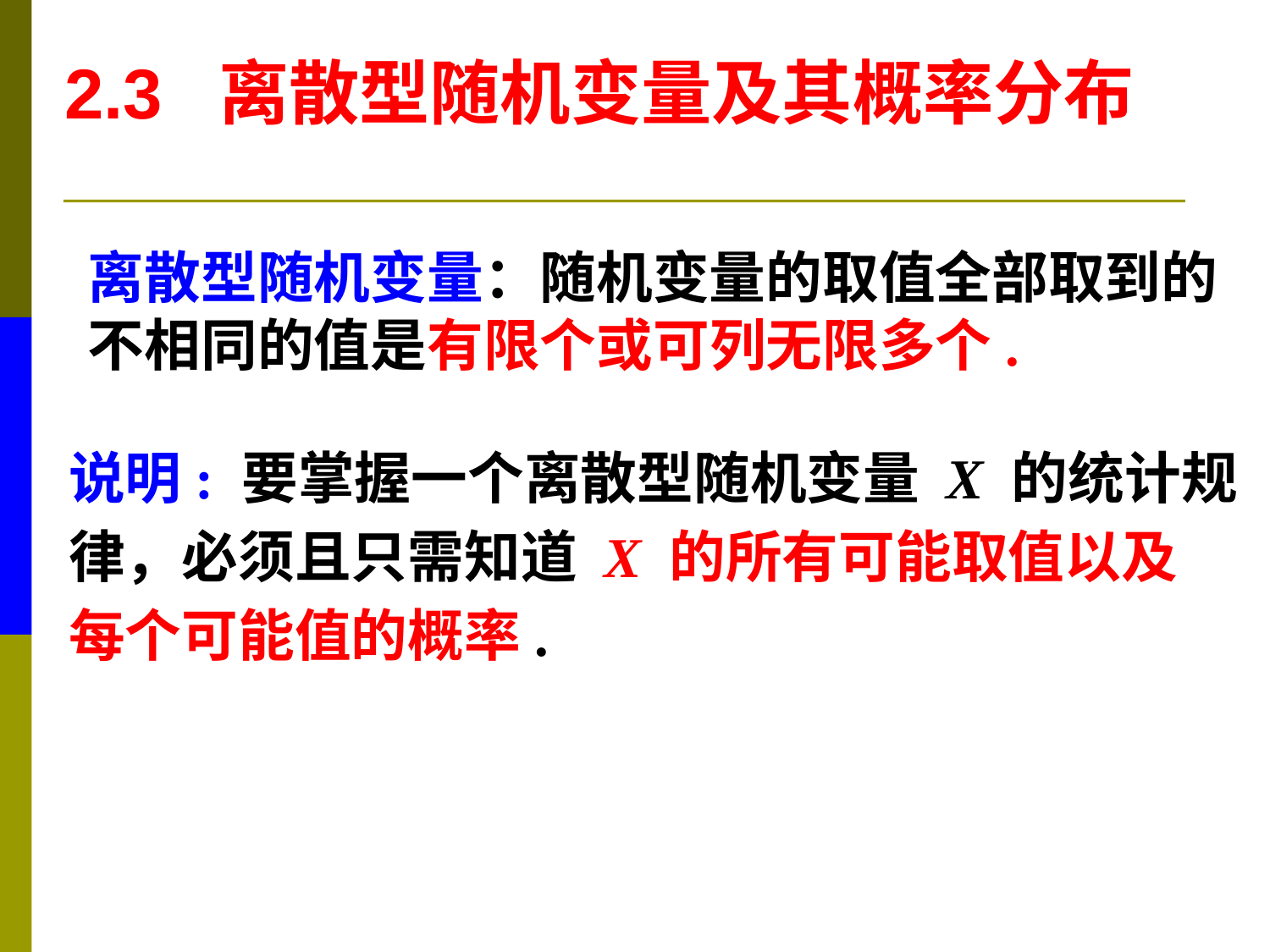

2.3  离散型随机变量及其概率分布
离散型随机变量：随机变量的取值全部取到的不相同的值是有限个或可列无限多个.
说明: 要掌握一个离散型随机变量 X 的统计规
律，必须且只需知道 X 的所有可能取值以及
每个可能值的概率.